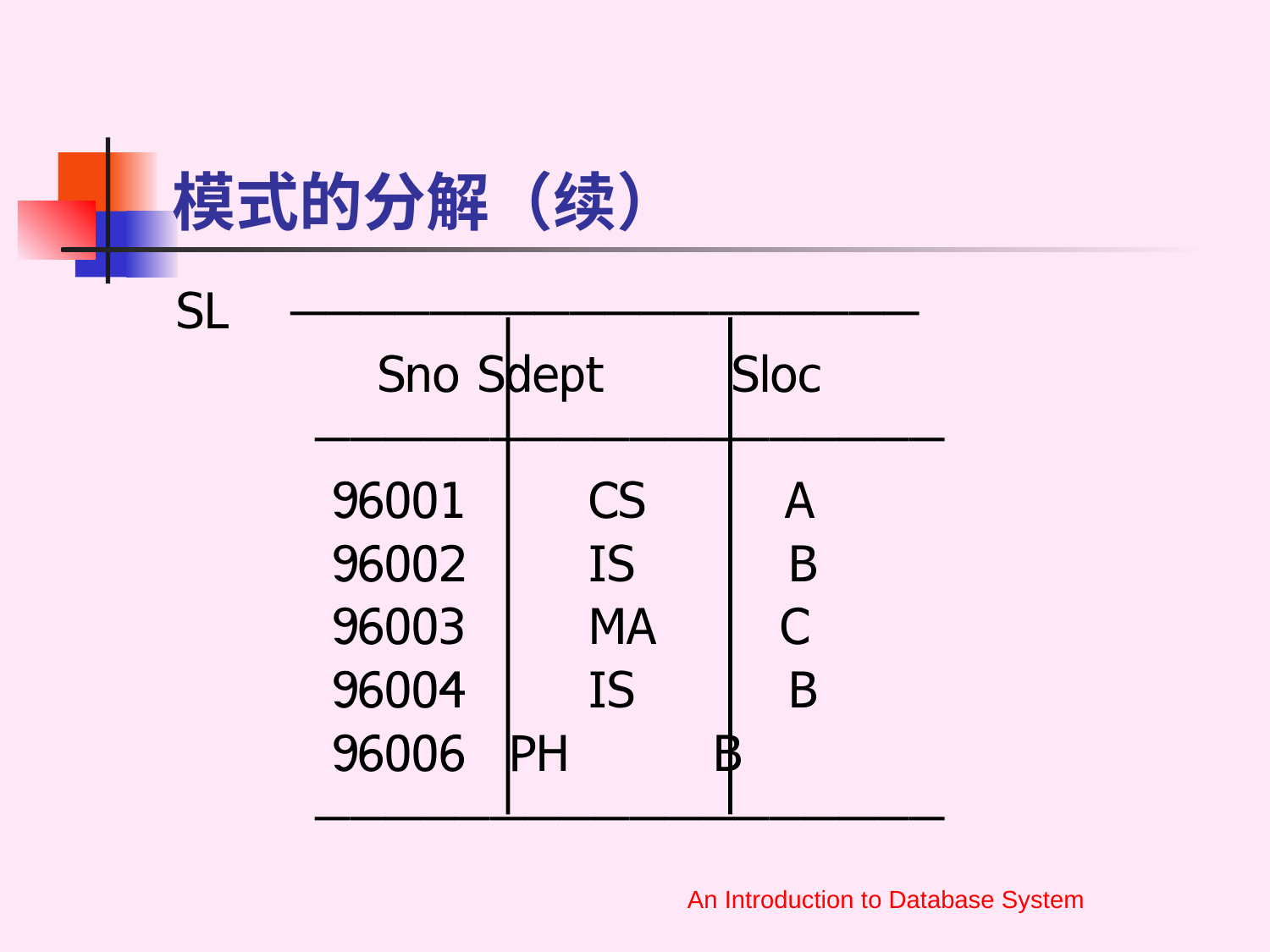

# 模式的分解（续）
SL    ──────────────────
             Sno	Sdept		Sloc
         ──────────────────
          96001        CS         A
          96002        IS          B
          96003        MA        C
          96004        IS          B
          96006	  PH	       B
         ──────────────────

An Introduction to Database System